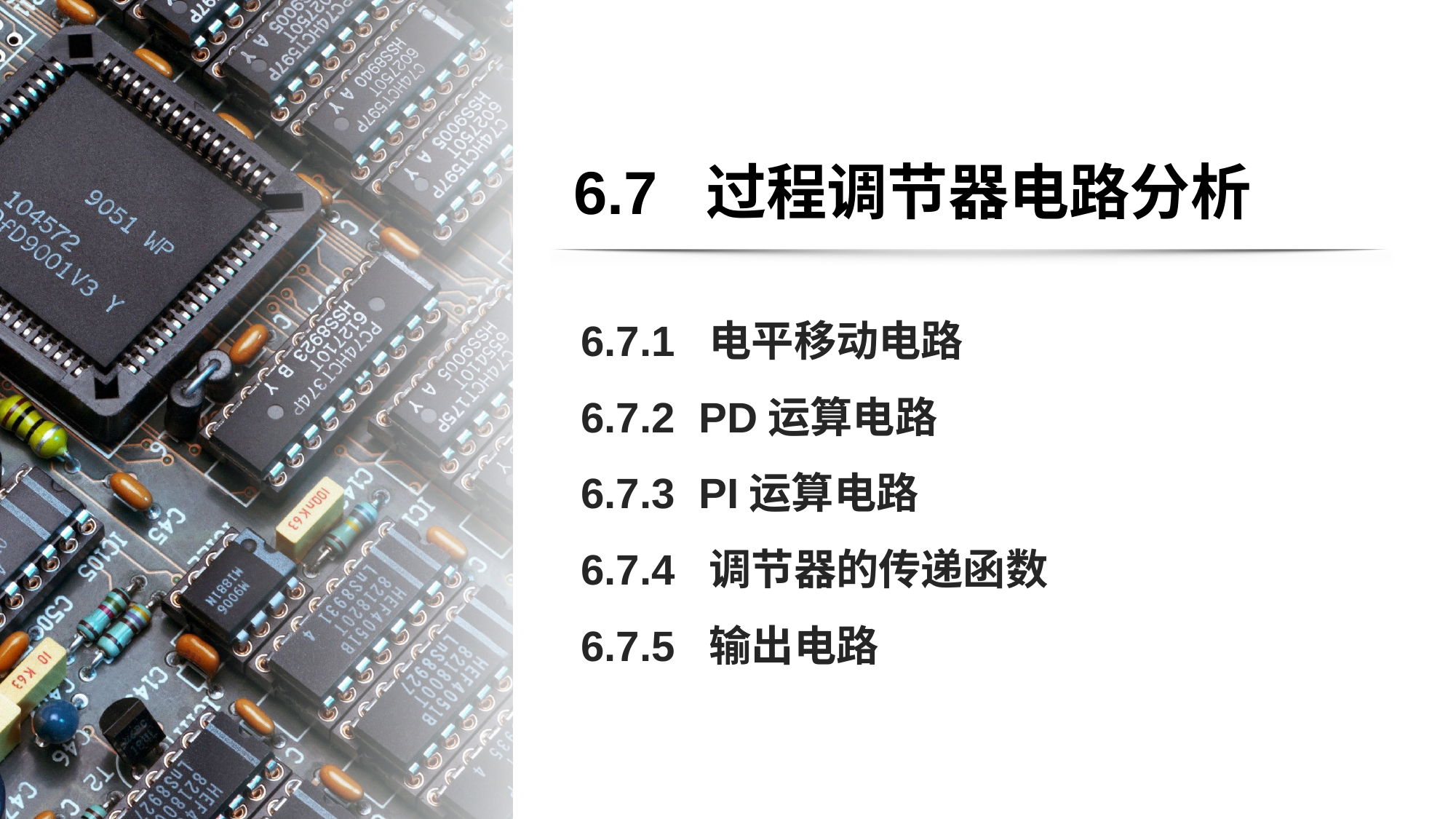

# 6.7  过程调节器电路分析
6.7.1  电平移动电路
6.7.2  PD运算电路
6.7.3  PI运算电路
6.7.4  调节器的传递函数
6.7.5  输出电路